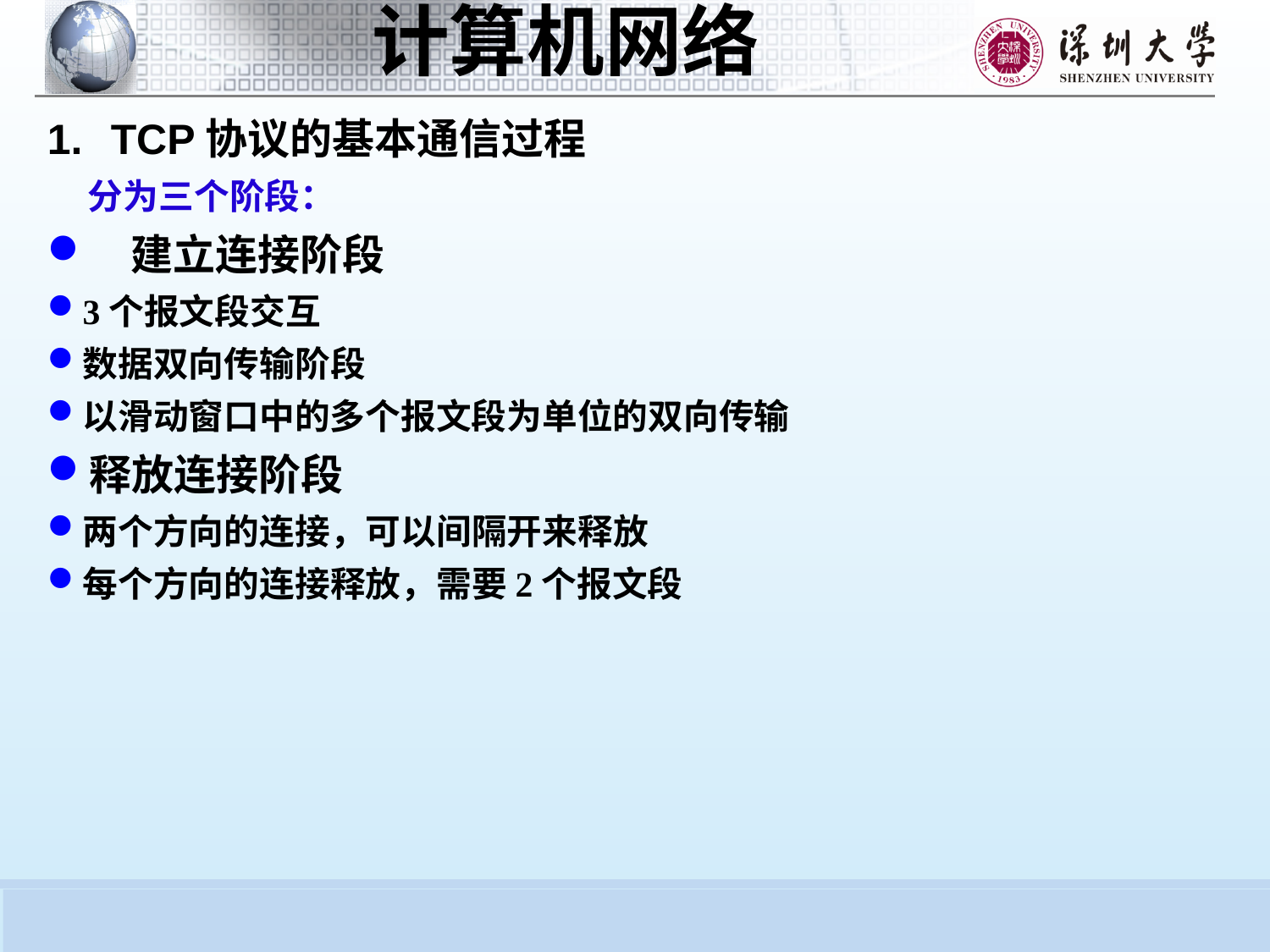

TCP协议的基本通信过程
    分为三个阶段：
 建立连接阶段
3个报文段交互
数据双向传输阶段
以滑动窗口中的多个报文段为单位的双向传输
释放连接阶段
两个方向的连接，可以间隔开来释放
每个方向的连接释放，需要2个报文段